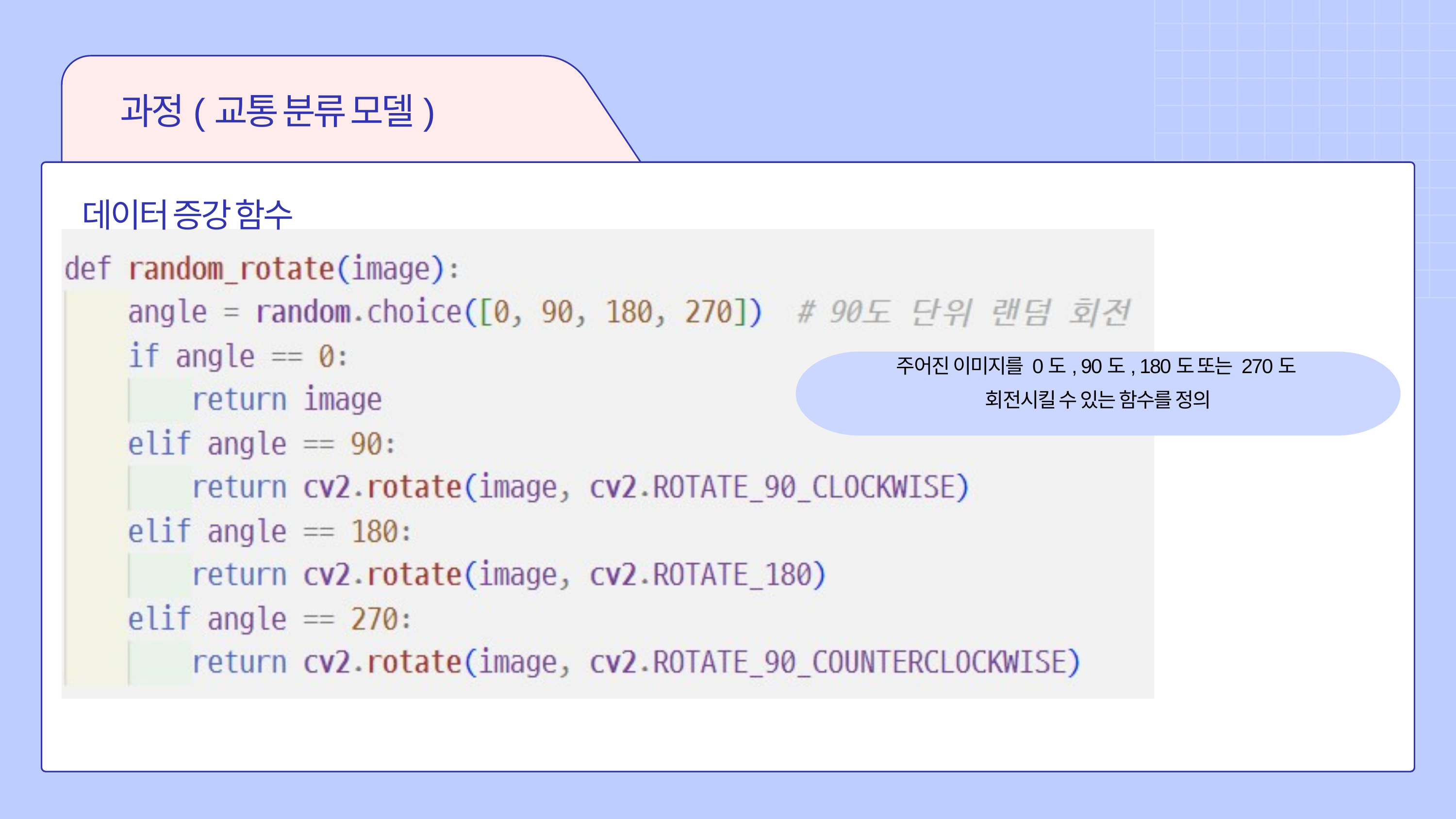

과정(교통 분류 모델)

데이터 증강 함수

주어진 이미지를 0도, 90도, 180도 또는 270도
회전시킬 수 있는 함수를 정의